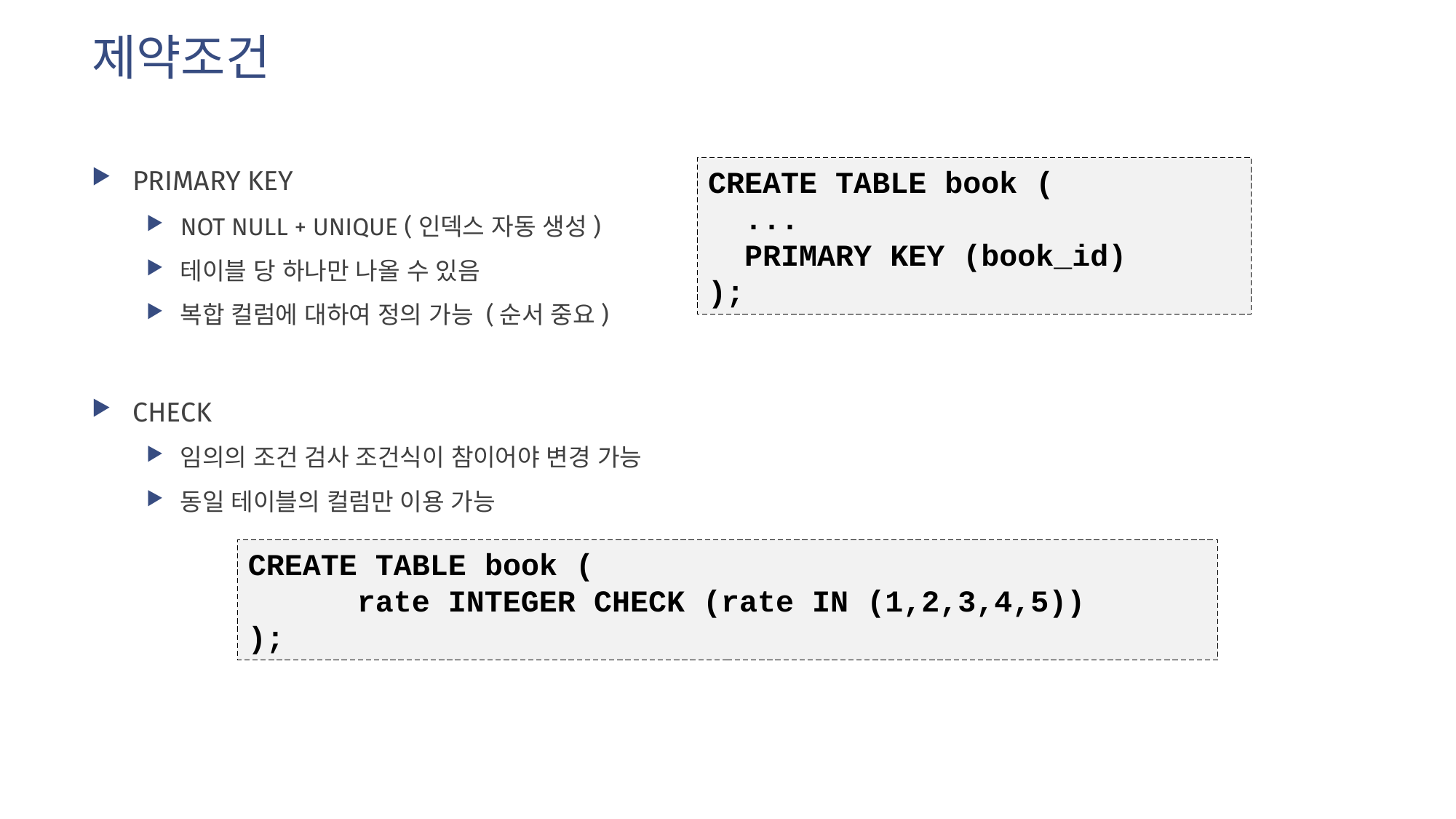

# 제약조건
CREATE TABLE book (
  ...
  PRIMARY KEY (book_id)
);
PRIMARY KEY
NOT NULL + UNIQUE (인덱스 자동 생성)
테이블 당 하나만 나올 수 있음
복합 컬럼에 대하여 정의 가능 (순서 중요)

CHECK
임의의 조건 검사 조건식이 참이어야 변경 가능
동일 테이블의 컬럼만 이용 가능

CREATE TABLE book (
	rate INTEGER CHECK (rate IN (1,2,3,4,5))
);